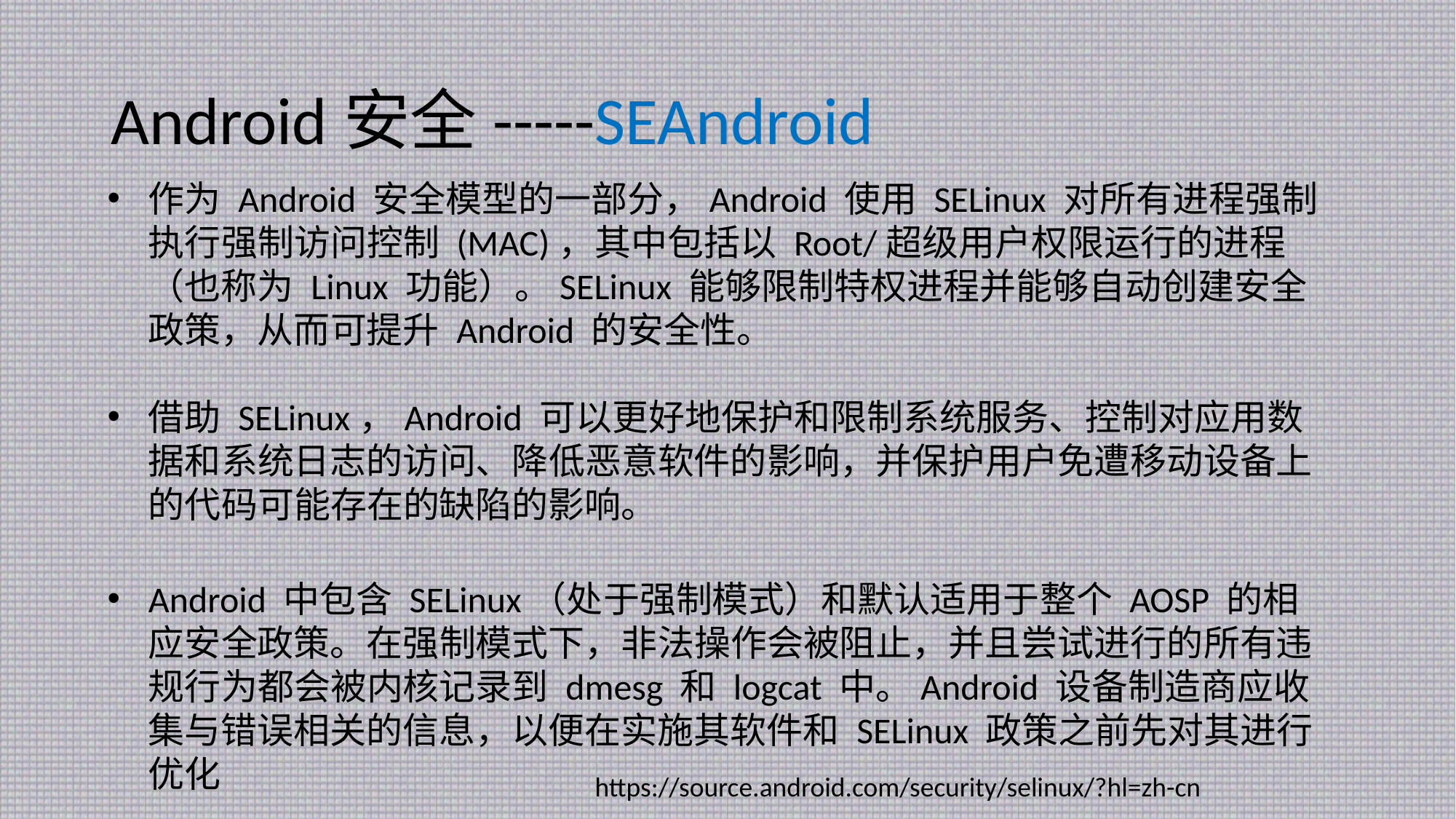

# Android安全-----SEAndroid
作为 Android 安全模型的一部分，Android 使用 SELinux 对所有进程强制执行强制访问控制 (MAC)，其中包括以 Root/超级用户权限运行的进程（也称为 Linux 功能）。SELinux 能够限制特权进程并能够自动创建安全政策，从而可提升 Android 的安全性。

借助 SELinux，Android 可以更好地保护和限制系统服务、控制对应用数据和系统日志的访问、降低恶意软件的影响，并保护用户免遭移动设备上的代码可能存在的缺陷的影响。

Android 中包含 SELinux（处于强制模式）和默认适用于整个 AOSP 的相应安全政策。在强制模式下，非法操作会被阻止，并且尝试进行的所有违规行为都会被内核记录到 dmesg 和 logcat 中。Android 设备制造商应收集与错误相关的信息，以便在实施其软件和 SELinux 政策之前先对其进行优化
https://source.android.com/security/selinux/?hl=zh-cn